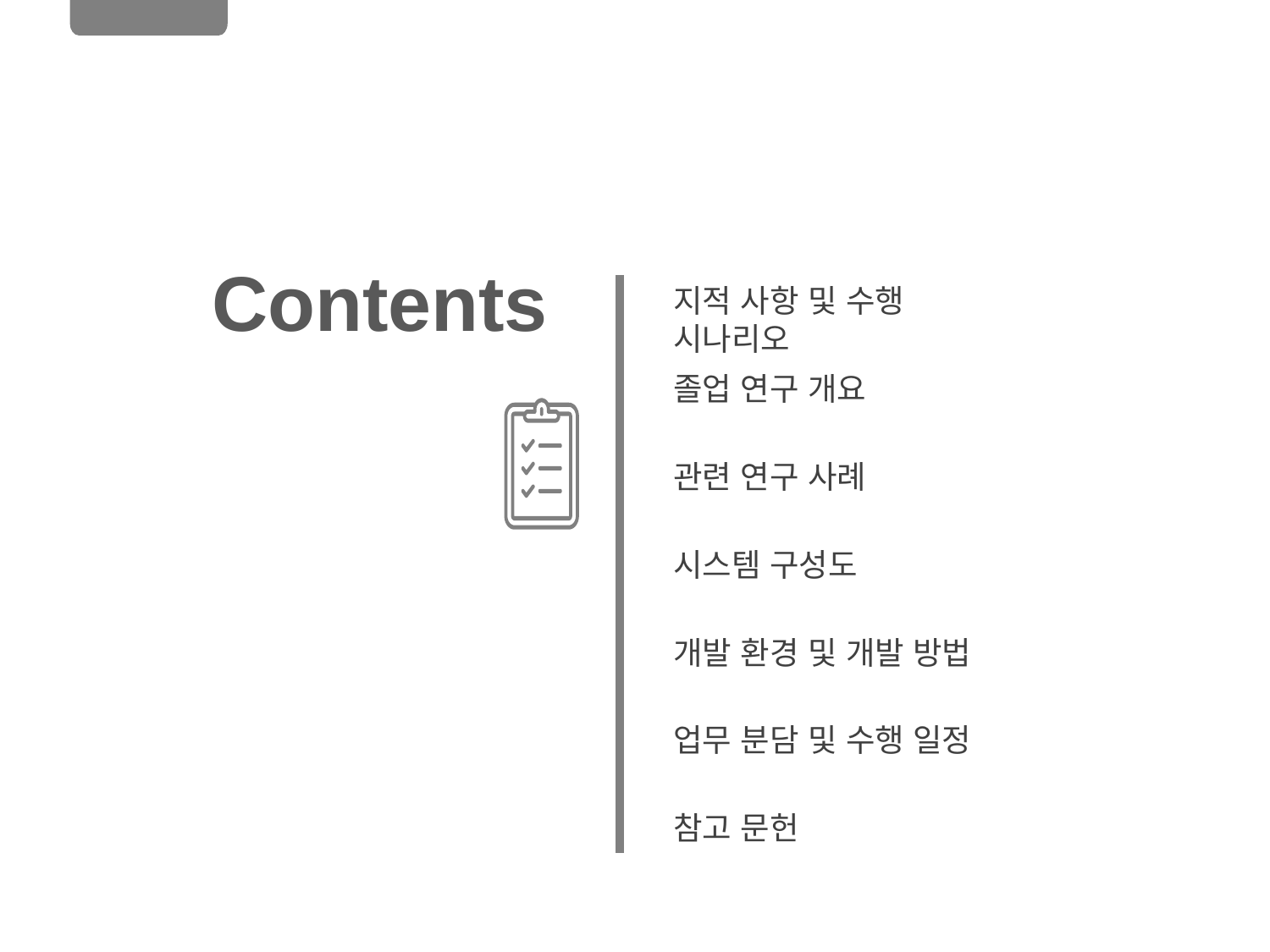

Contents
지적 사항 및 수행 시나리오
졸업 연구 개요

관련 연구 사례
시스템 구성도
개발 환경 및 개발 방법
업무 분담 및 수행 일정
참고 문헌